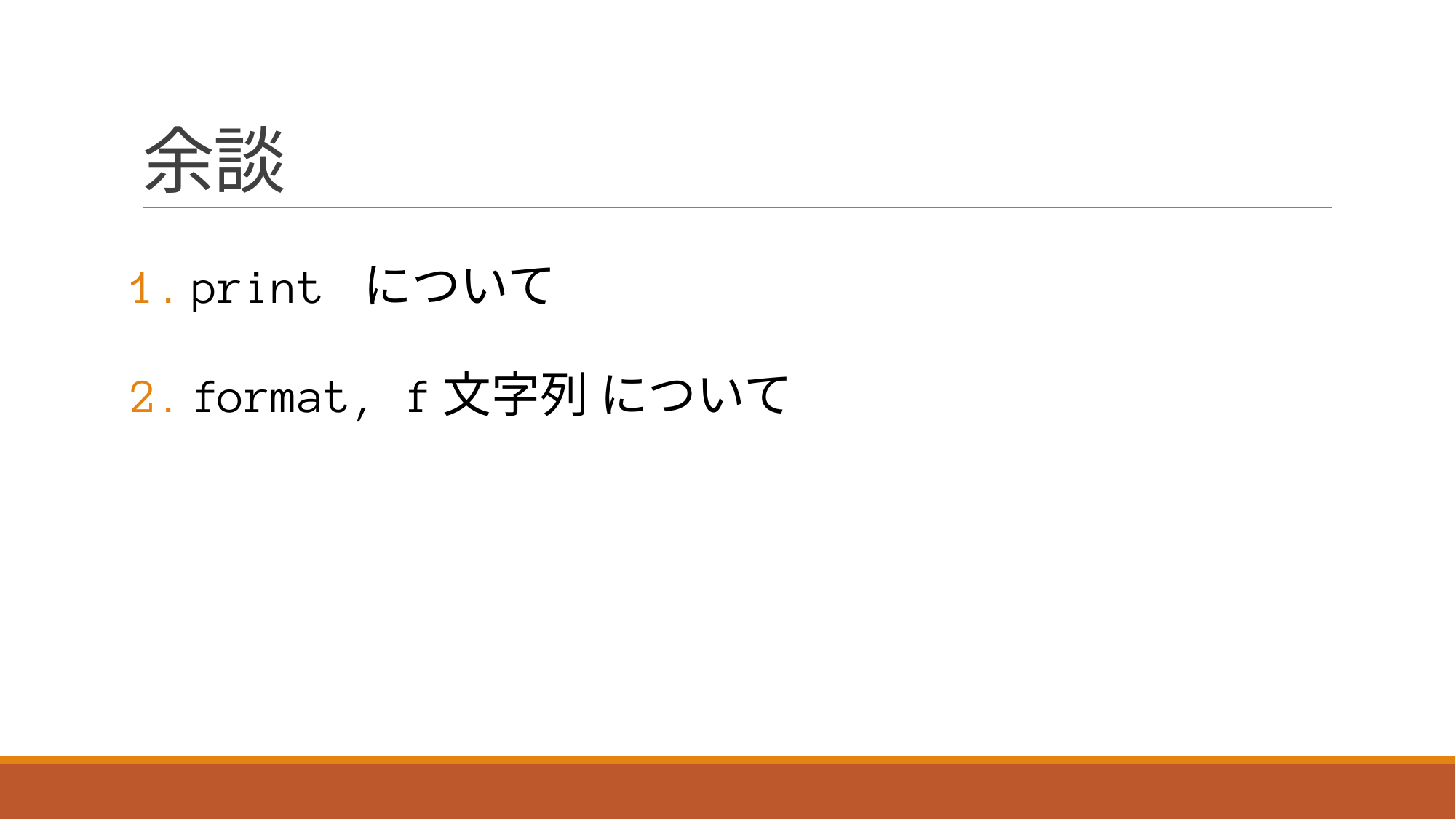

# 余談
print について
format, f文字列 について